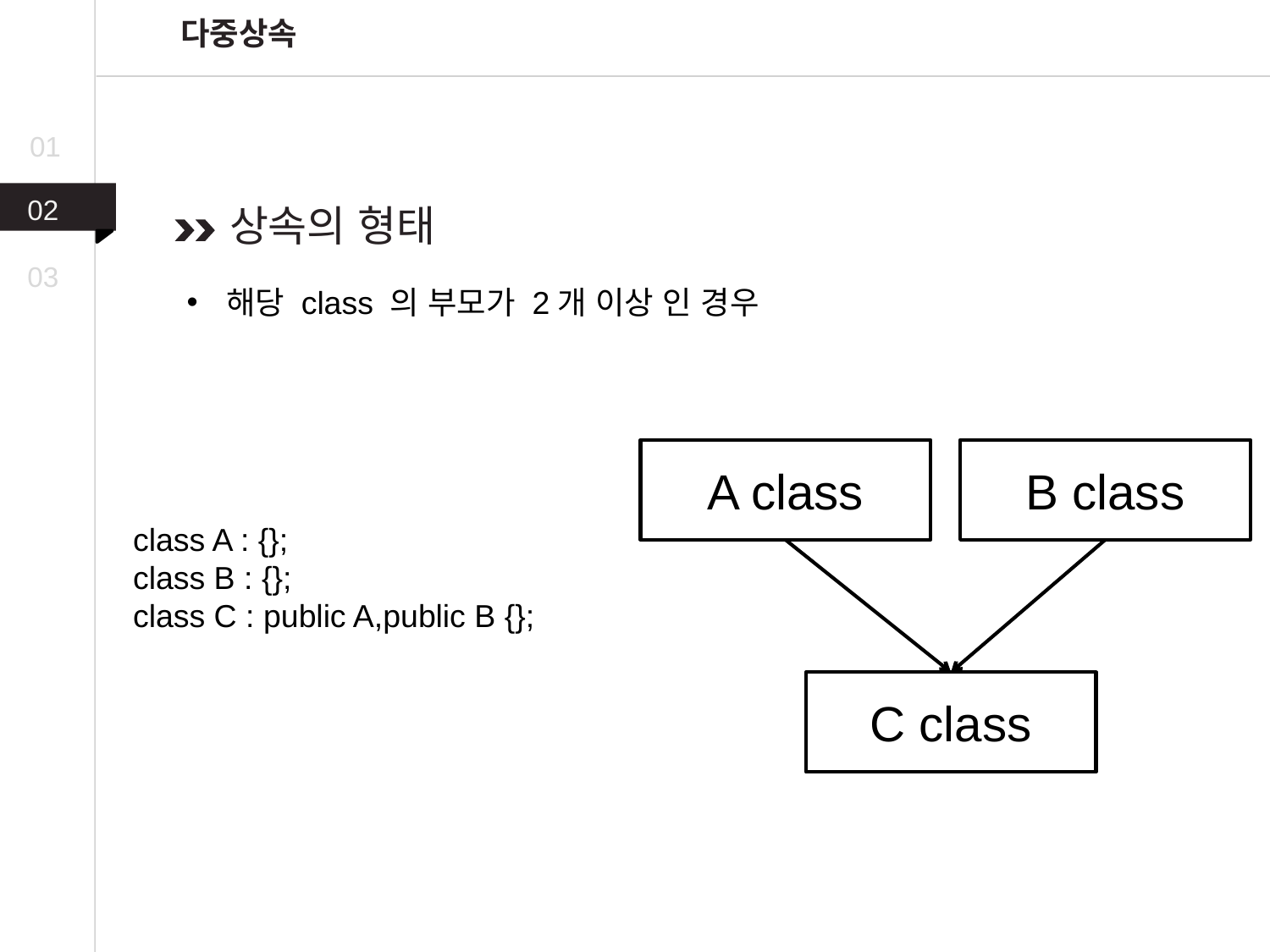

다중상속
01

02
상속의 형태

03
해당 class 의 부모가 2개 이상 인 경우
A class
B class
class A : {};
class B : {};
class C : public A,public B {};
C class